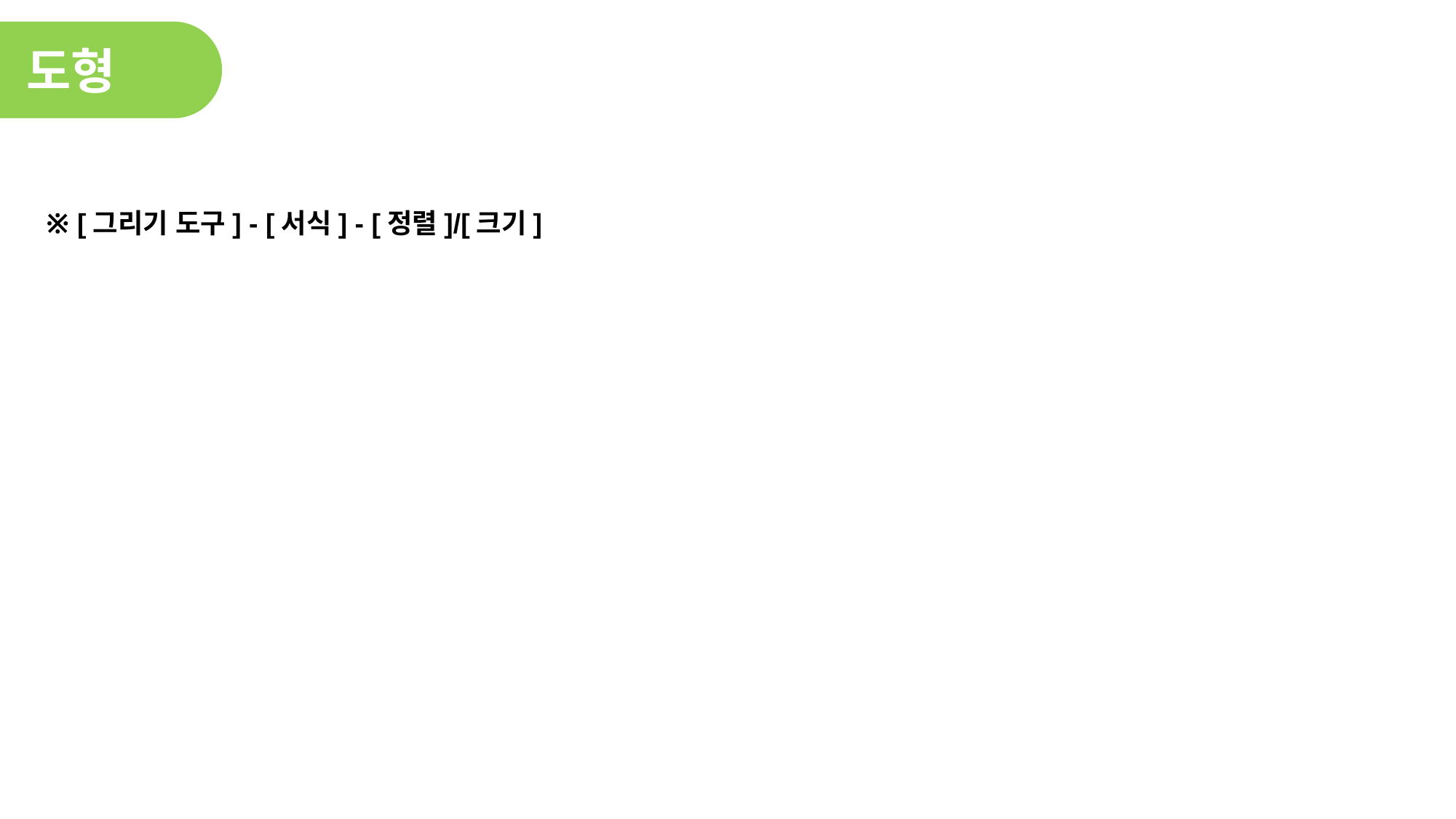

도형
※ [그리기 도구] - [서식] - [정렬]/[크기]